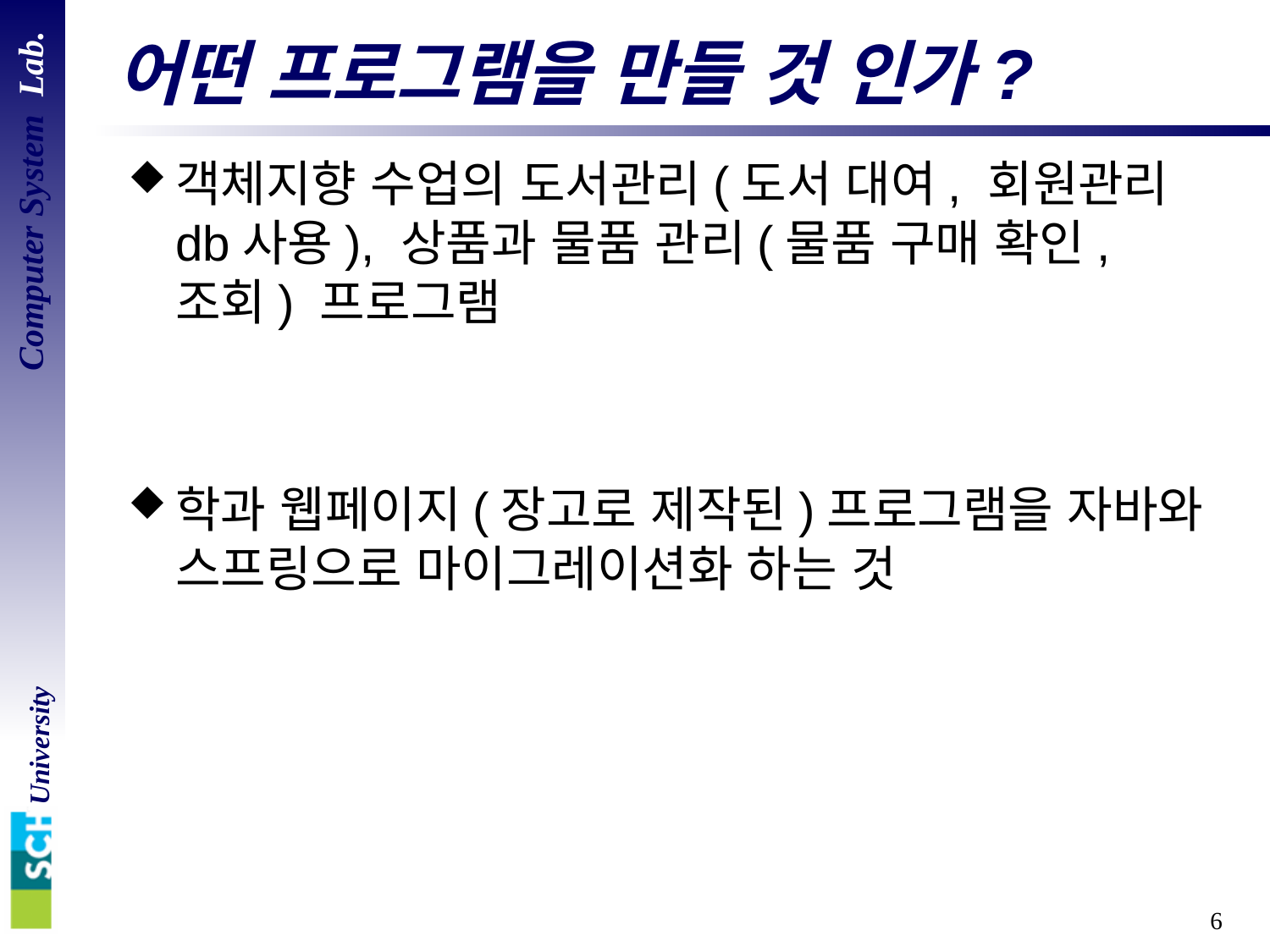

# 어떤 프로그램을 만들 것 인가?
객체지향 수업의 도서관리(도서 대여, 회원관리 db사용), 상품과 물품 관리(물품 구매 확인, 조회) 프로그램

학과 웹페이지(장고로 제작된)프로그램을 자바와 스프링으로 마이그레이션화 하는 것